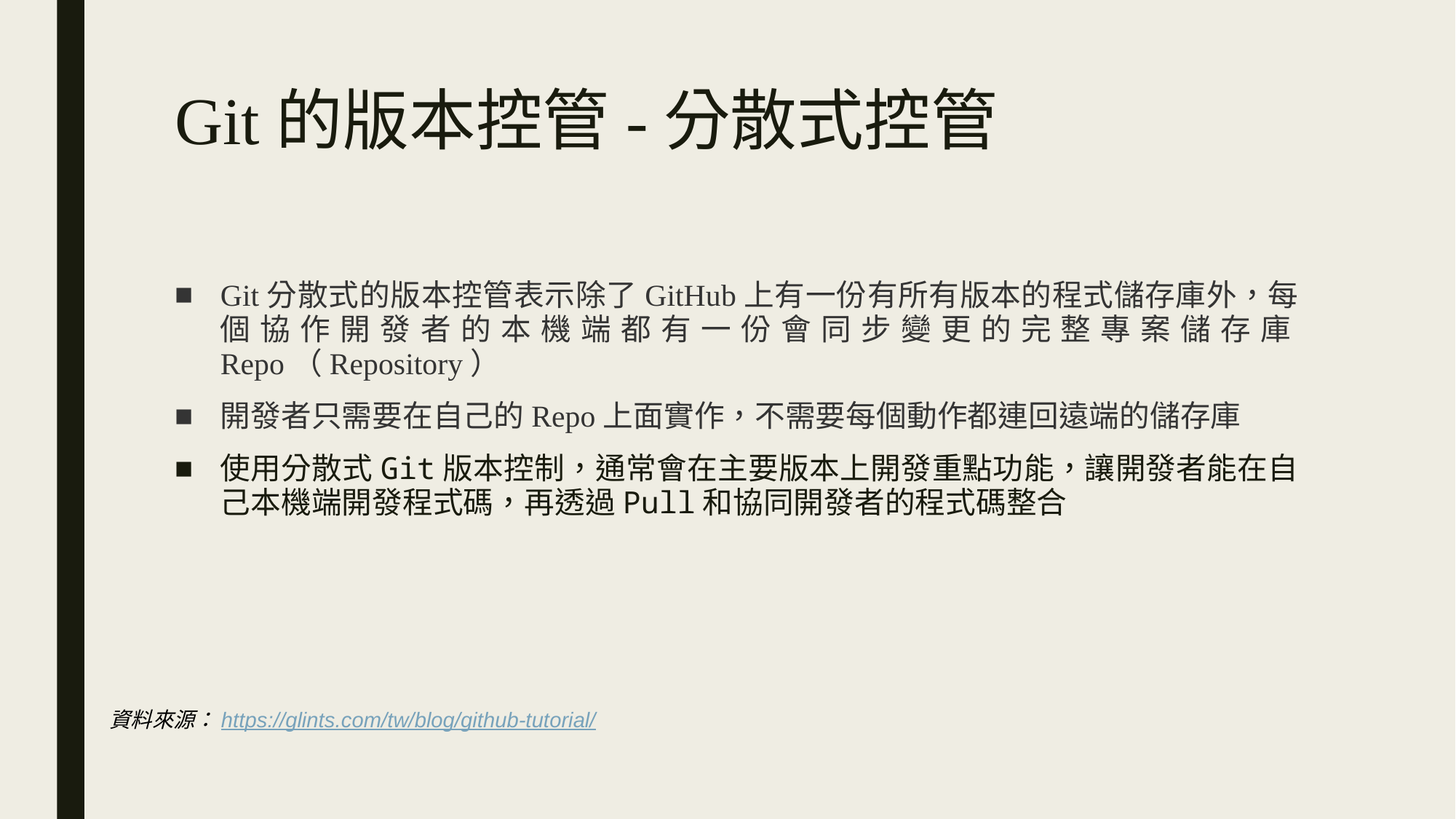

# Git的版本控管-分散式控管
Git分散式的版本控管表示除了GitHub上有一份有所有版本的程式儲存庫外，每個協作開發者的本機端都有一份會同步變更的完整專案儲存庫Repo（Repository）
開發者只需要在自己的Repo上面實作，不需要每個動作都連回遠端的儲存庫
使用分散式Git版本控制，通常會在主要版本上開發重點功能，讓開發者能在自己本機端開發程式碼，再透過Pull和協同開發者的程式碼整合
資料來源：https://glints.com/tw/blog/github-tutorial/